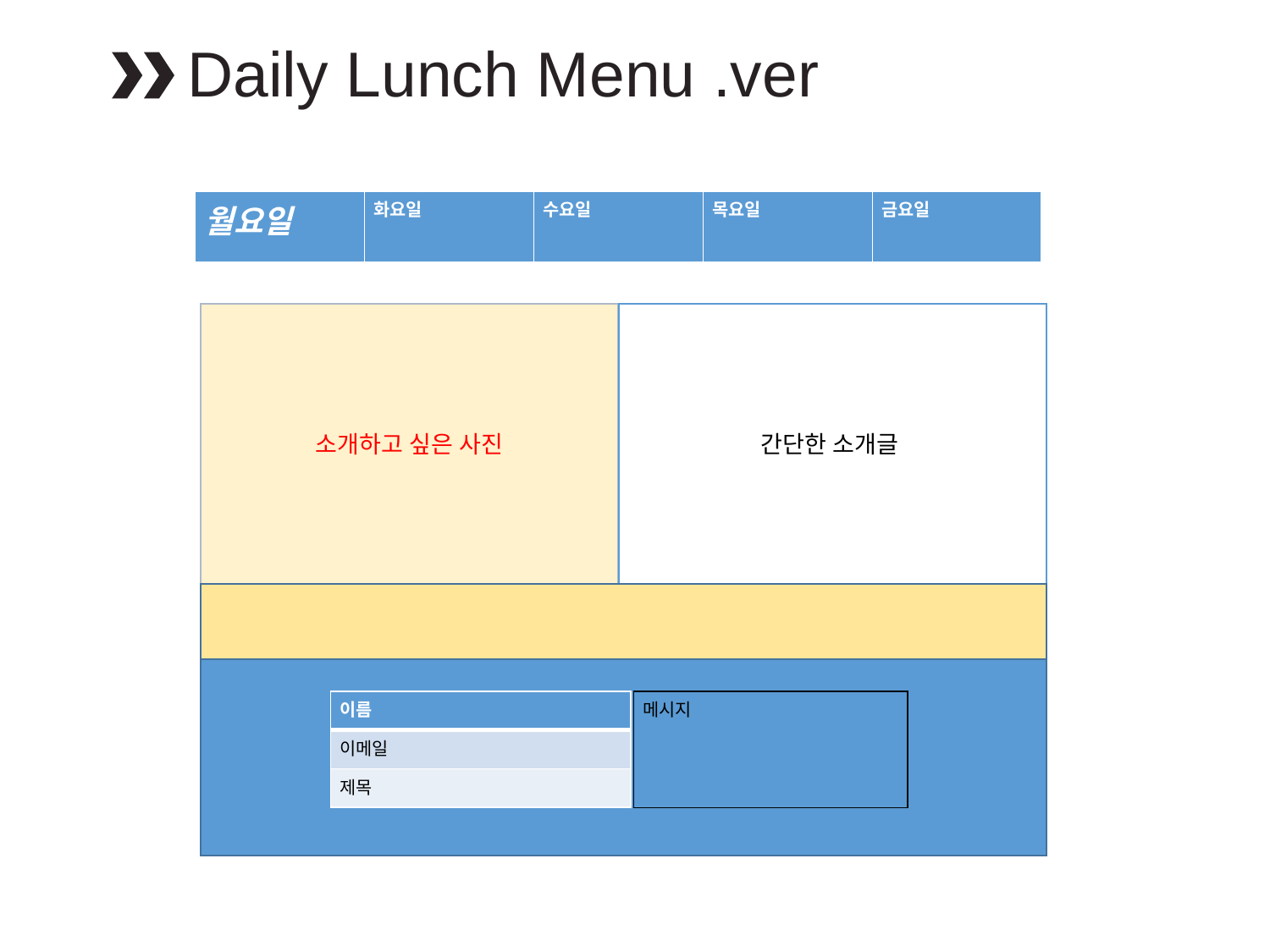

Daily Lunch Menu .ver

| 월요일 | 화요일 | 수요일 | 목요일 | 금요일 |
| --- | --- | --- | --- | --- |

간단한 소개글
소개하고 싶은 사진

| 이름 |
| --- |
| 이메일 |
| 제목 |
| 메시지 |
| --- |